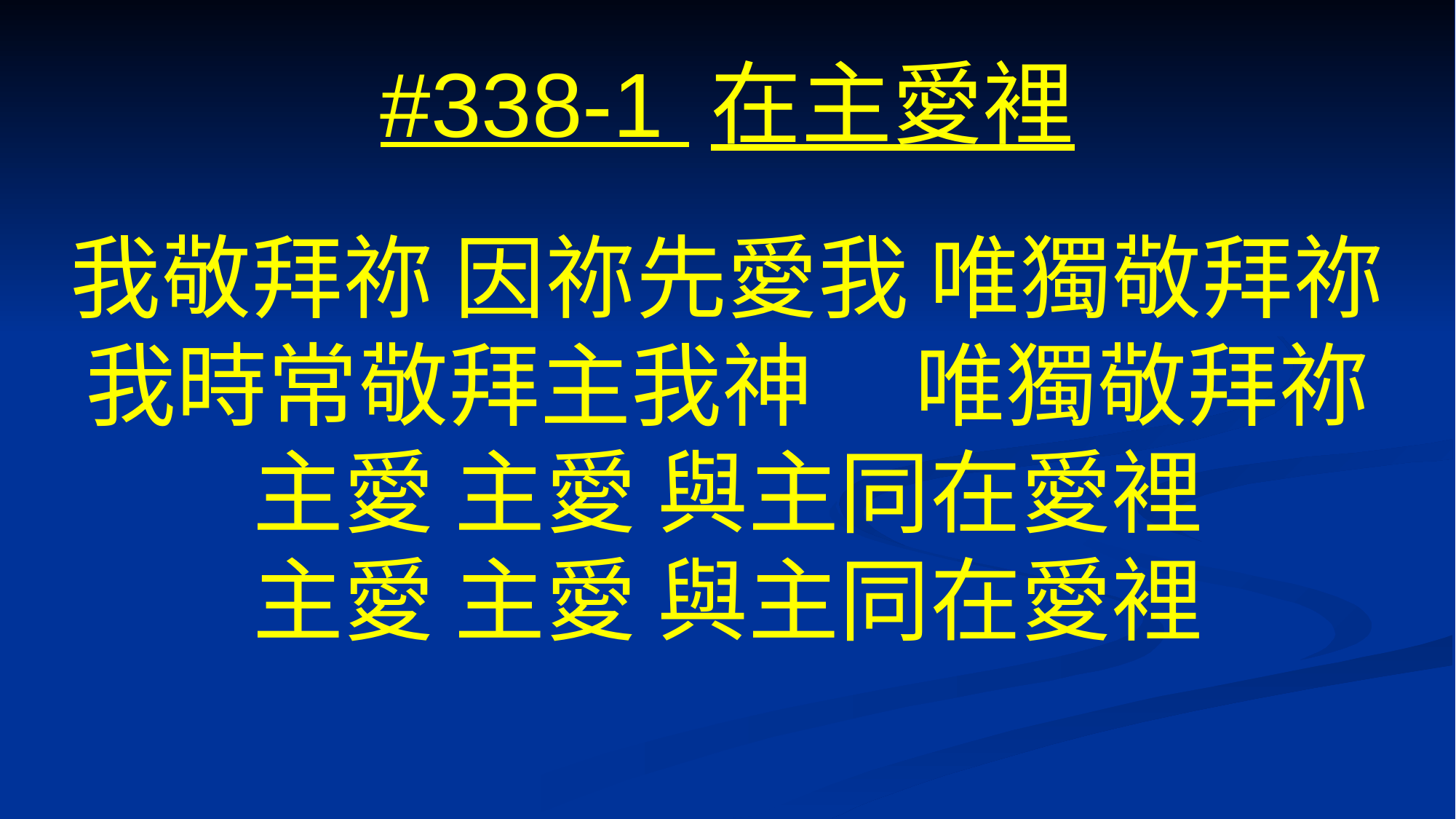

# #338-1 在主愛裡
我敬拜祢 因祢先愛我 唯獨敬拜祢
我時常敬拜主我神     唯獨敬拜祢
主愛 主愛 與主同在愛裡
主愛 主愛 與主同在愛裡